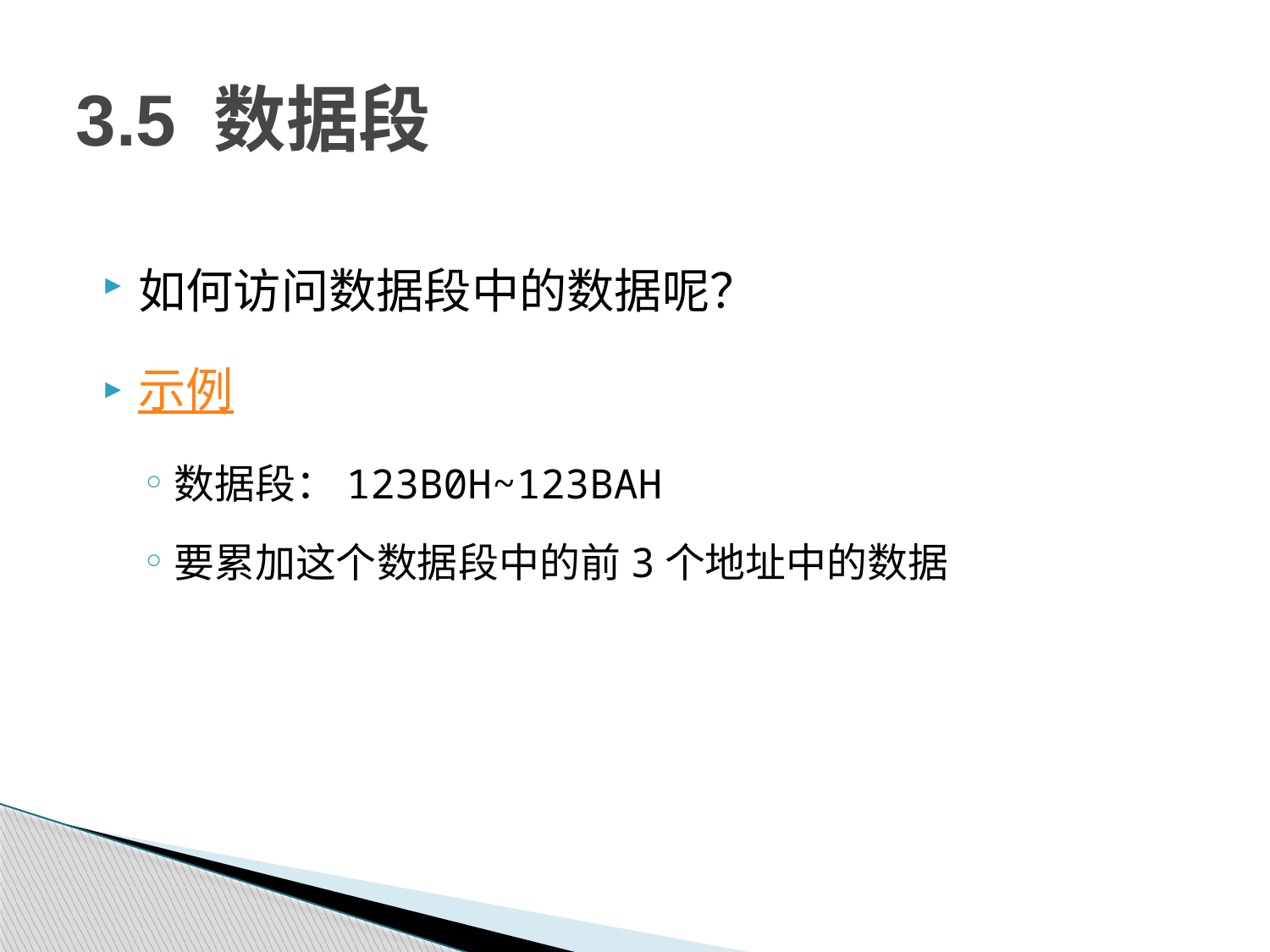

# 3.5 数据段
如何访问数据段中的数据呢？
示例
数据段：123B0H~123BAH
要累加这个数据段中的前3个地址中的数据